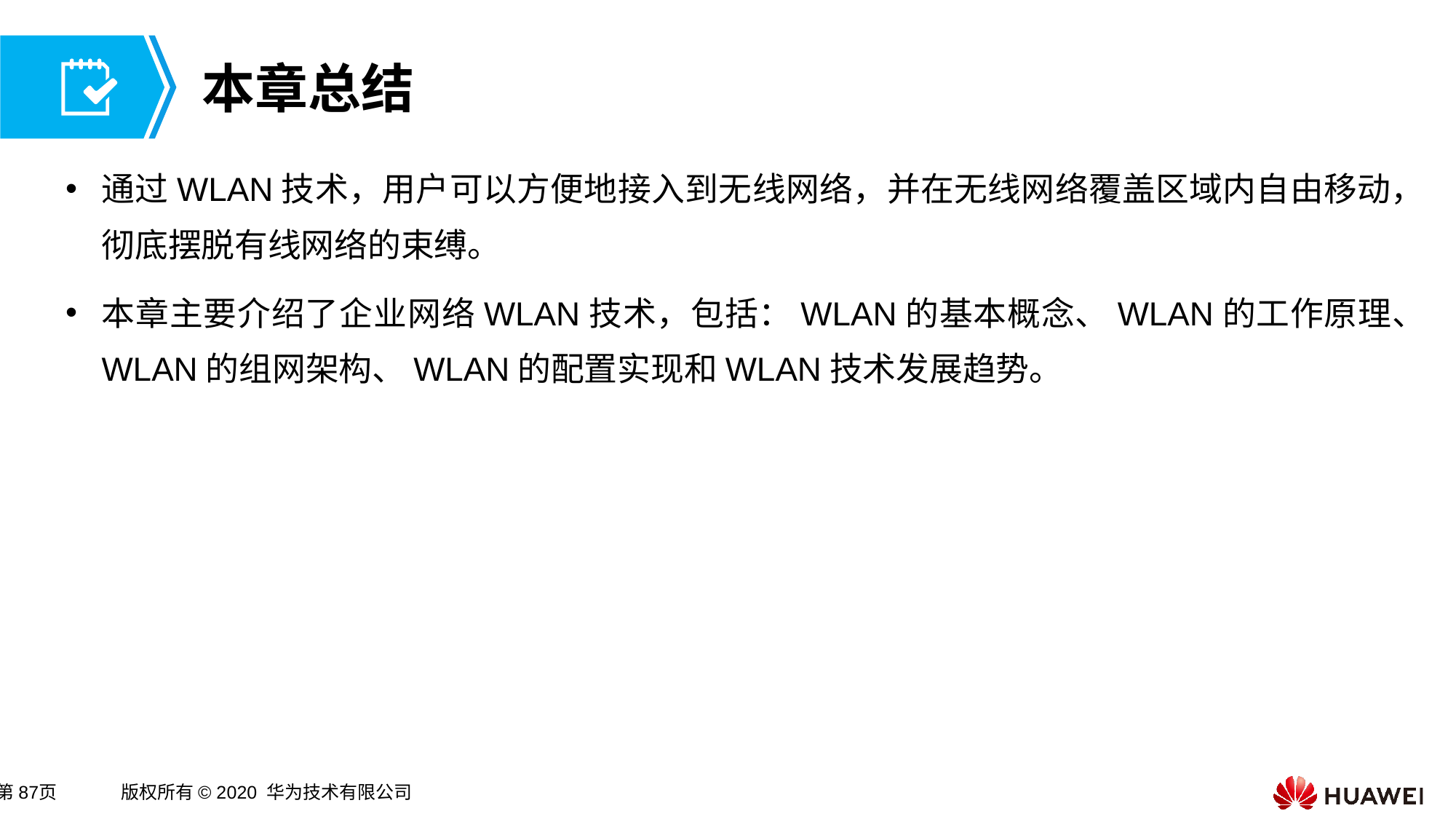

通过WLAN技术，用户可以方便地接入到无线网络，并在无线网络覆盖区域内自由移动，彻底摆脱有线网络的束缚。
本章主要介绍了企业网络WLAN技术，包括：WLAN的基本概念、WLAN的工作原理、WLAN的组网架构、WLAN的配置实现和WLAN技术发展趋势。